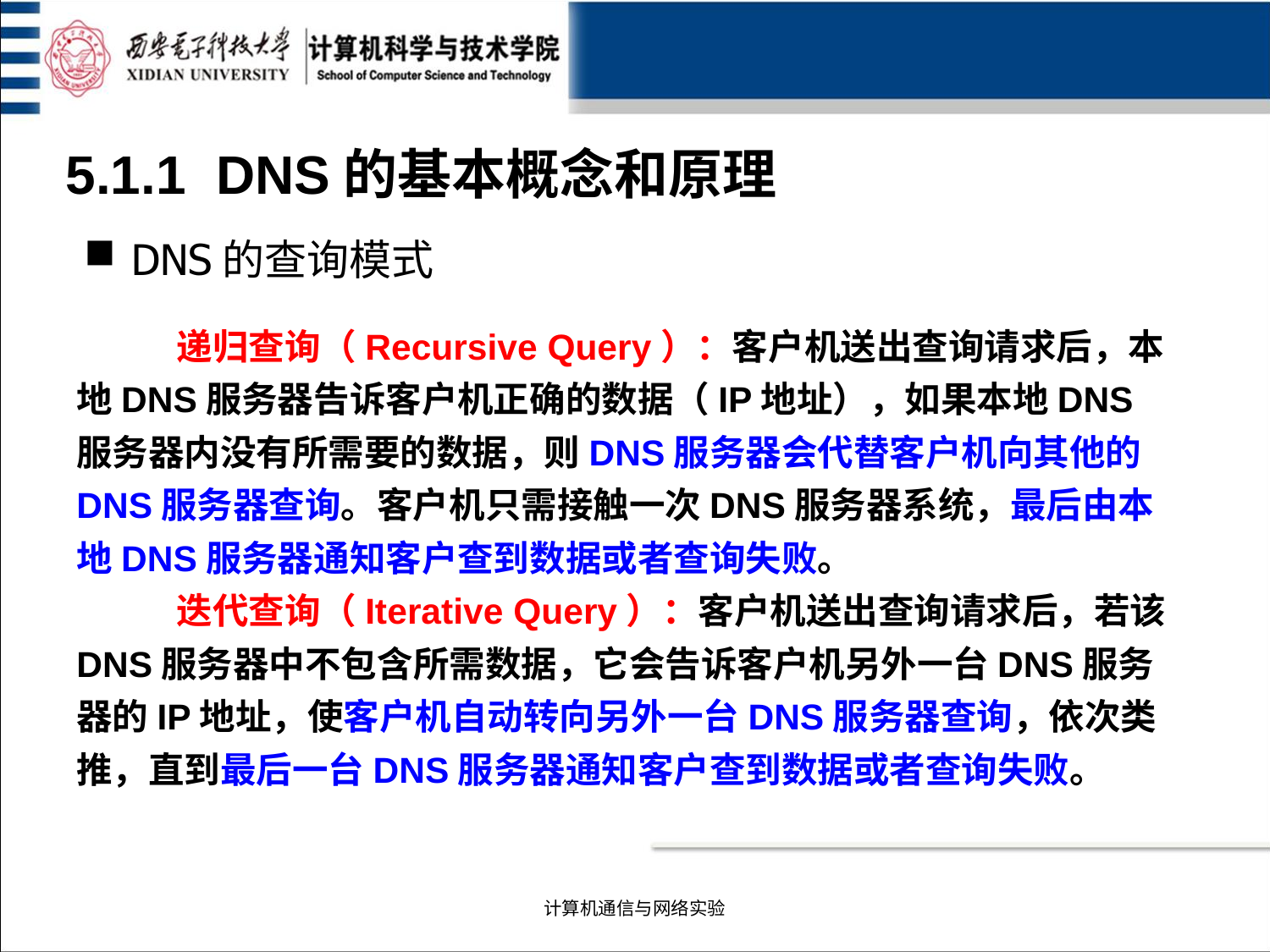

5.1.1  DNS的基本概念和原理
DNS的查询模式
递归查询（Recursive Query）：客户机送出查询请求后，本地DNS服务器告诉客户机正确的数据（IP地址），如果本地DNS服务器内没有所需要的数据，则DNS服务器会代替客户机向其他的DNS服务器查询。客户机只需接触一次DNS服务器系统，最后由本地DNS服务器通知客户查到数据或者查询失败。
迭代查询（Iterative Query）：客户机送出查询请求后，若该DNS服务器中不包含所需数据，它会告诉客户机另外一台DNS服务器的IP地址，使客户机自动转向另外一台DNS服务器查询，依次类推，直到最后一台DNS服务器通知客户查到数据或者查询失败。
计算机通信与网络实验